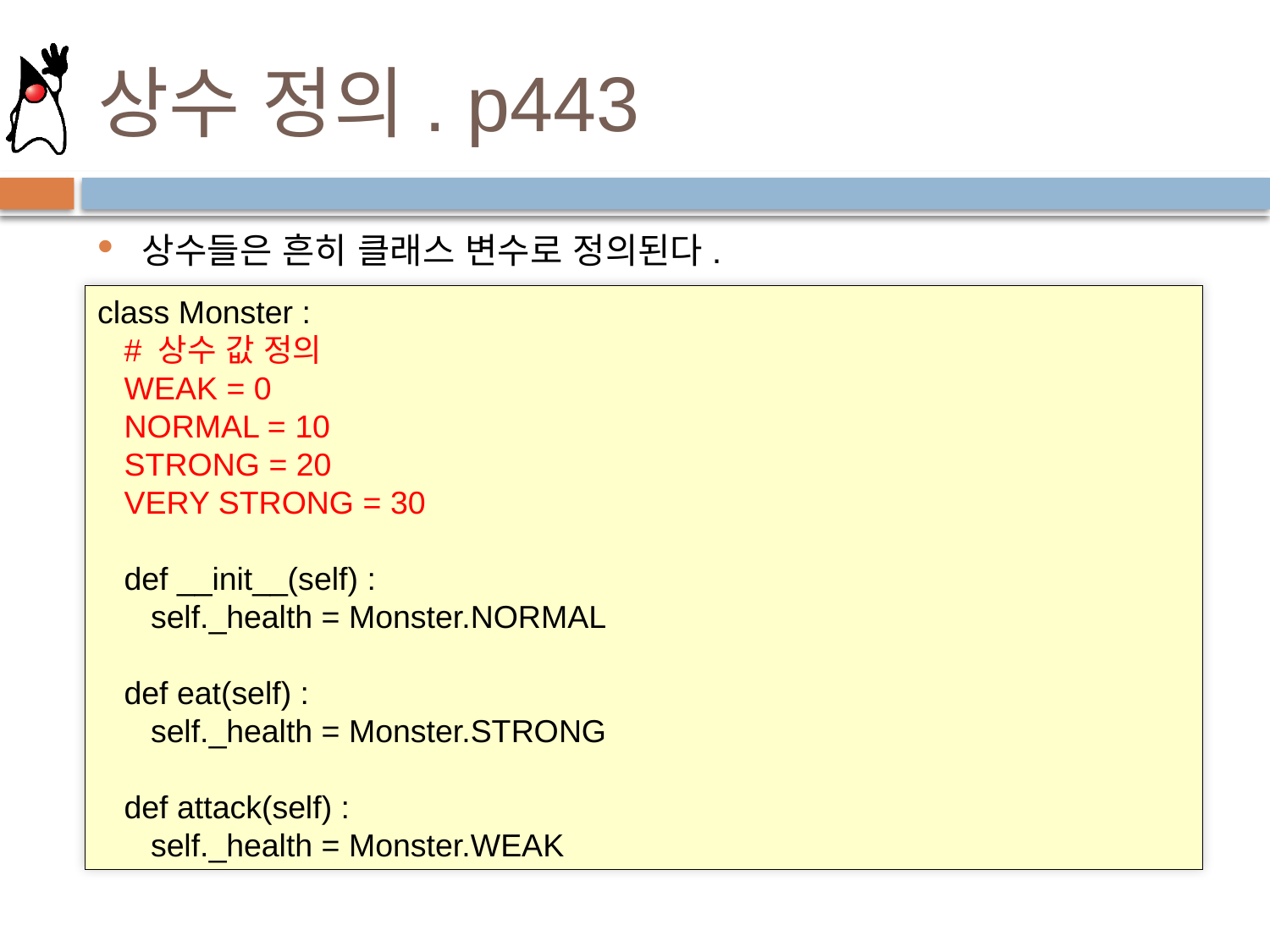

# 상수 정의. p443
상수들은 흔히 클래스 변수로 정의된다.
class Monster :
   # 상수 값 정의
   WEAK = 0
   NORMAL = 10
   STRONG = 20
   VERY STRONG = 30

   def __init__(self) :
      self._health = Monster.NORMAL

   def eat(self) :
      self._health = Monster.STRONG

   def attack(self) :
      self._health = Monster.WEAK